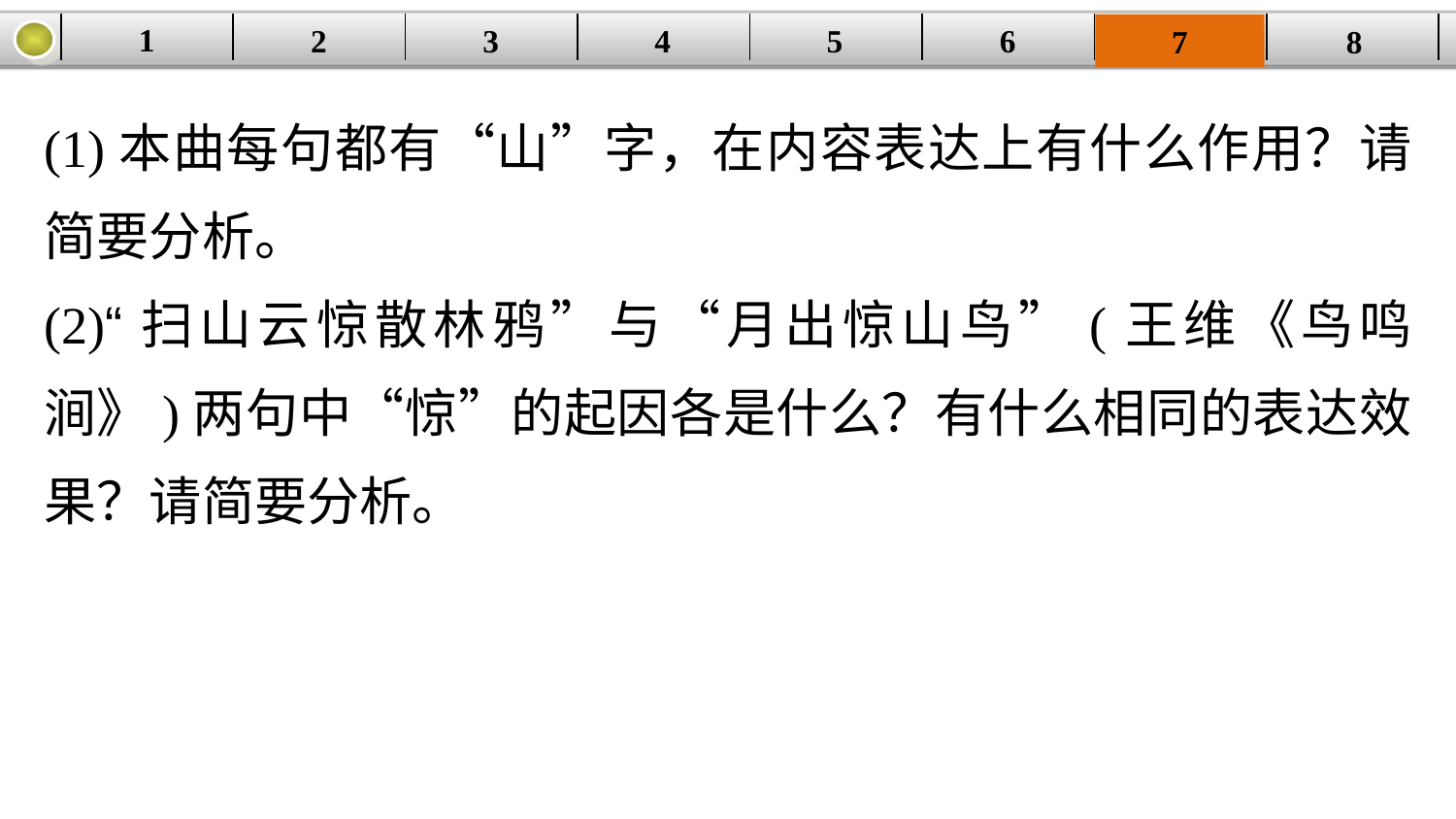

1
2
3
4
|  |  |  |  |  |  |  |  |
| --- | --- | --- | --- | --- | --- | --- | --- |
5
6
7
8

(1)本曲每句都有“山”字，在内容表达上有什么作用？请简要分析。
(2)“扫山云惊散林鸦”与“月出惊山鸟”(王维《鸟鸣涧》)两句中“惊”的起因各是什么？有什么相同的表达效果？请简要分析。